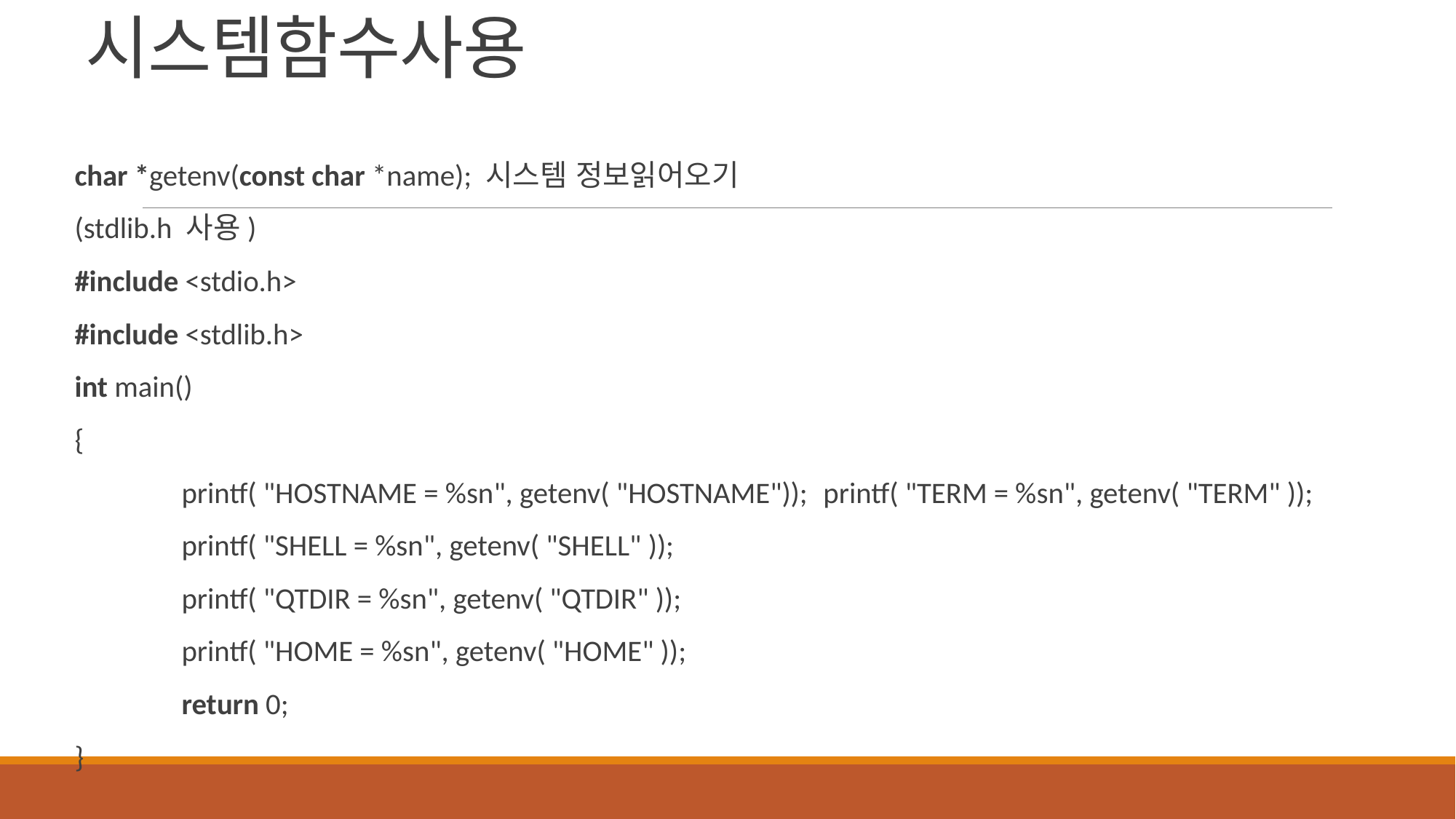

# 시스템함수사용
char *getenv(const char *name); 시스템 정보읽어오기
(stdlib.h 사용)
#include <stdio.h>
#include <stdlib.h>
int main()
{
	printf( "HOSTNAME = %sn", getenv( "HOSTNAME")); 	printf( "TERM = %sn", getenv( "TERM" ));
	printf( "SHELL = %sn", getenv( "SHELL" ));
	printf( "QTDIR = %sn", getenv( "QTDIR" ));
	printf( "HOME = %sn", getenv( "HOME" ));
	return 0;
}